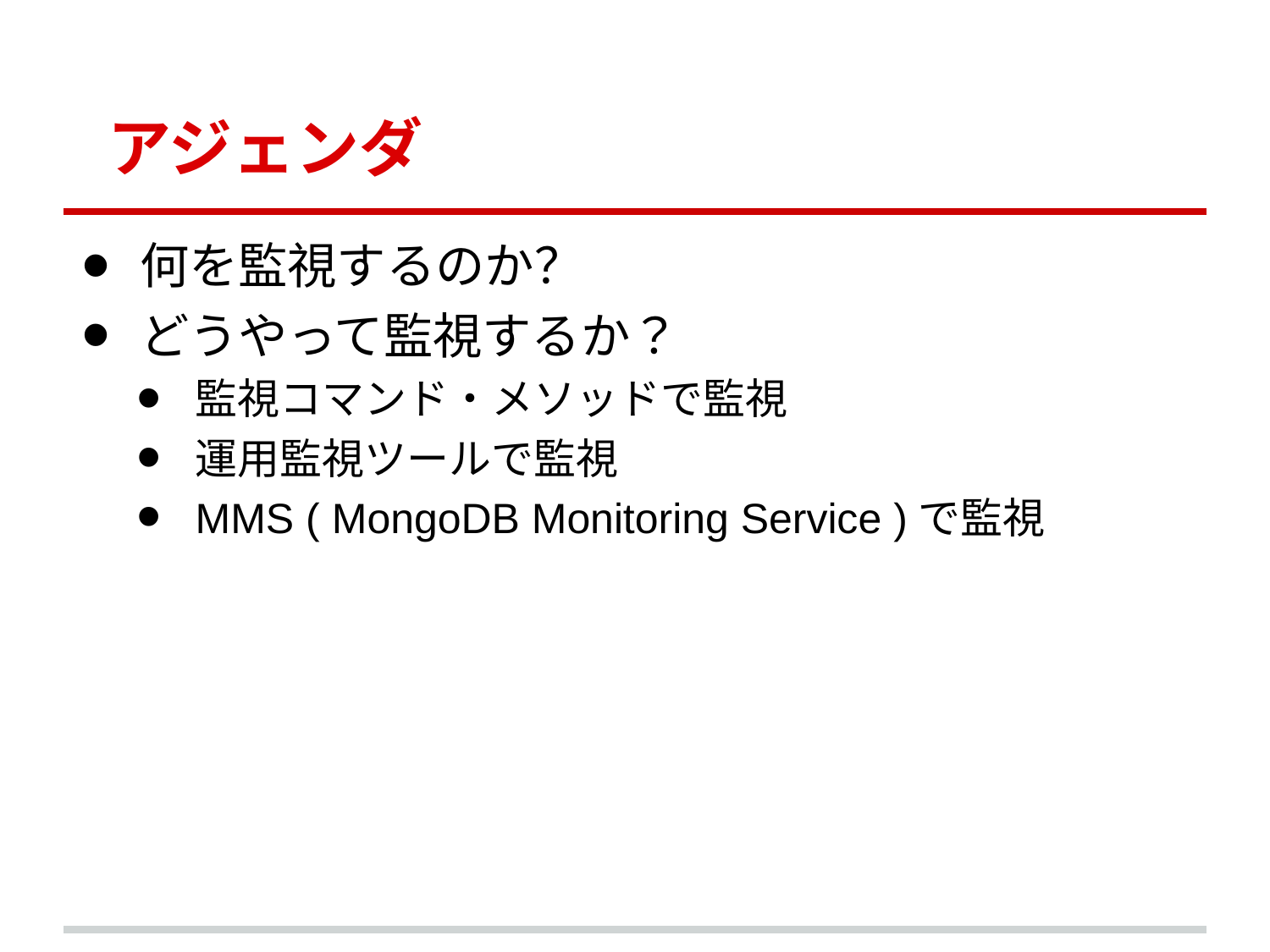

# アジェンダ
何を監視するのか？
どうやって監視するか？
監視コマンド・メソッドで監視
運用監視ツールで監視
MMS ( MongoDB Monitoring Service )で監視